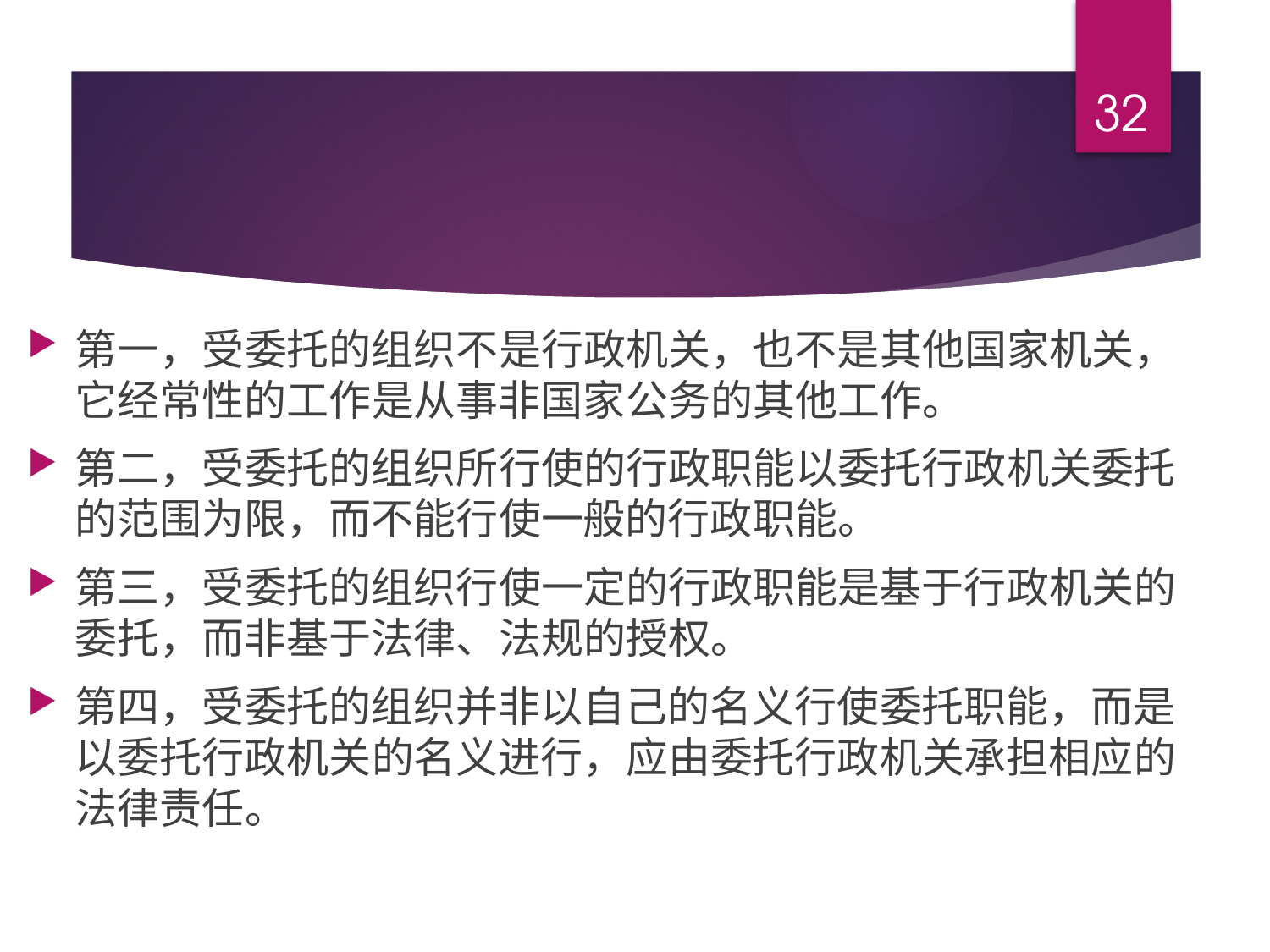

32
#
第一，受委托的组织不是行政机关，也不是其他国家机关，它经常性的工作是从事非国家公务的其他工作。
第二，受委托的组织所行使的行政职能以委托行政机关委托的范围为限，而不能行使一般的行政职能。
第三，受委托的组织行使一定的行政职能是基于行政机关的委托，而非基于法律、法规的授权。
第四，受委托的组织并非以自己的名义行使委托职能，而是以委托行政机关的名义进行，应由委托行政机关承担相应的法律责任。